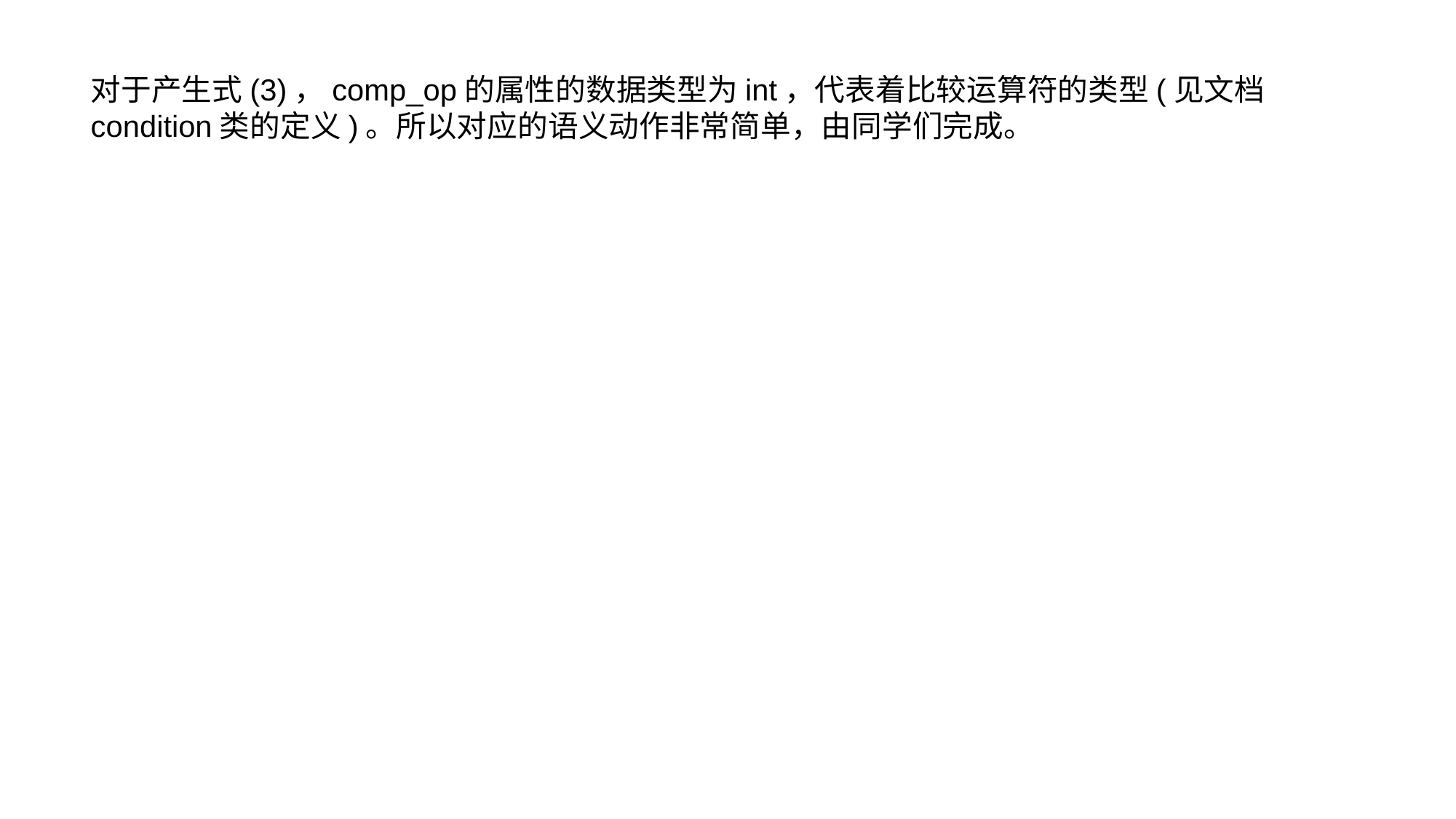

对于产生式(3)，comp_op的属性的数据类型为int，代表着比较运算符的类型(见文档condition类的定义)。所以对应的语义动作非常简单，由同学们完成。